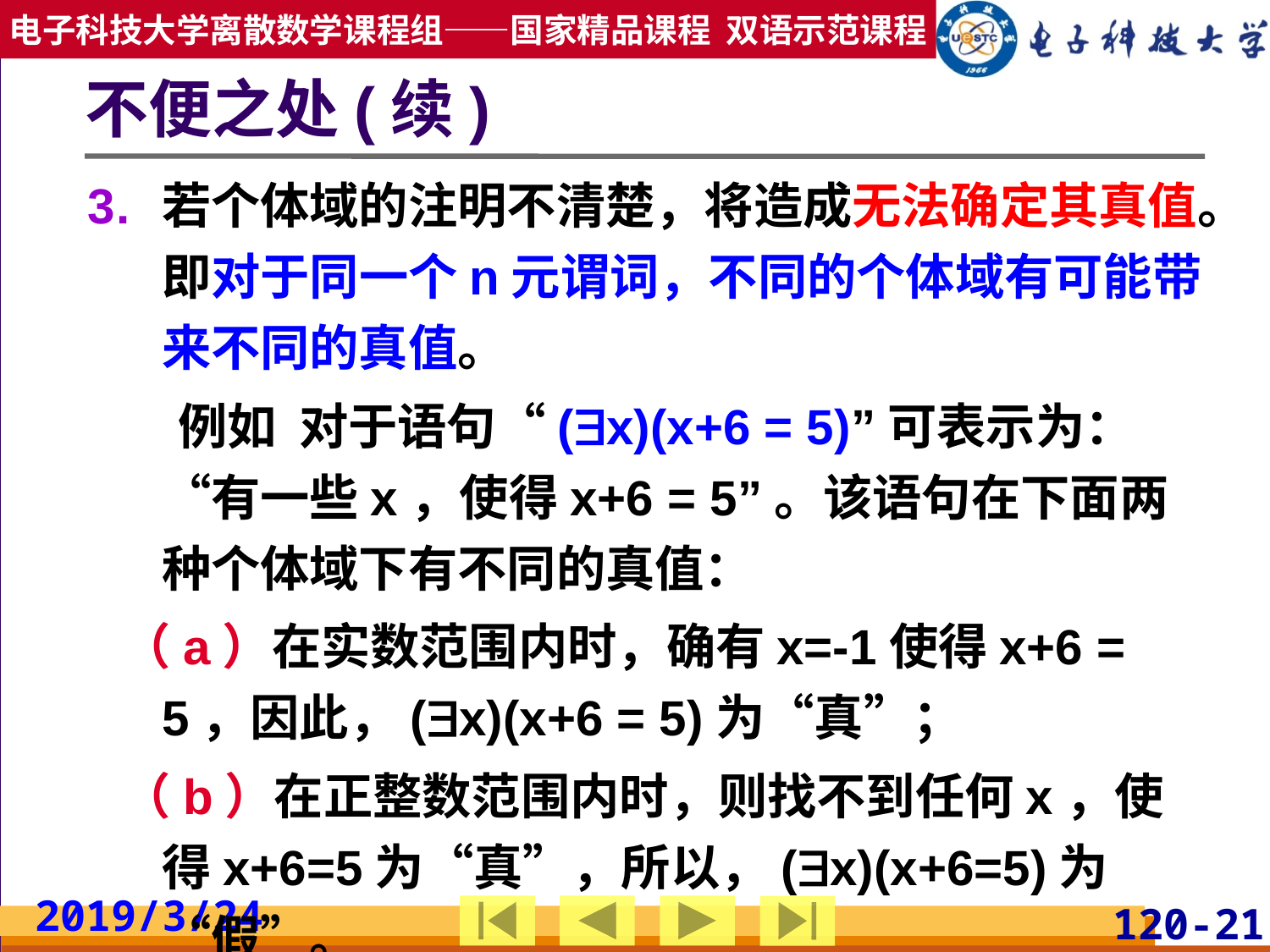

# 不便之处(续)
若个体域的注明不清楚，将造成无法确定其真值。即对于同一个n元谓词，不同的个体域有可能带来不同的真值。
       例如  对于语句“(∃x)(x+6 = 5)”可表示为：“有一些x，使得x+6 = 5”。该语句在下面两种个体域下有不同的真值：
  （a）在实数范围内时，确有x=-1使得x+6 = 5，因此，(∃x)(x+6 = 5)为“真”；
  （b）在正整数范围内时，则找不到任何x，使得x+6=5为“真”，所以，(∃x)(x+6=5)为“假”。
2019/3/24